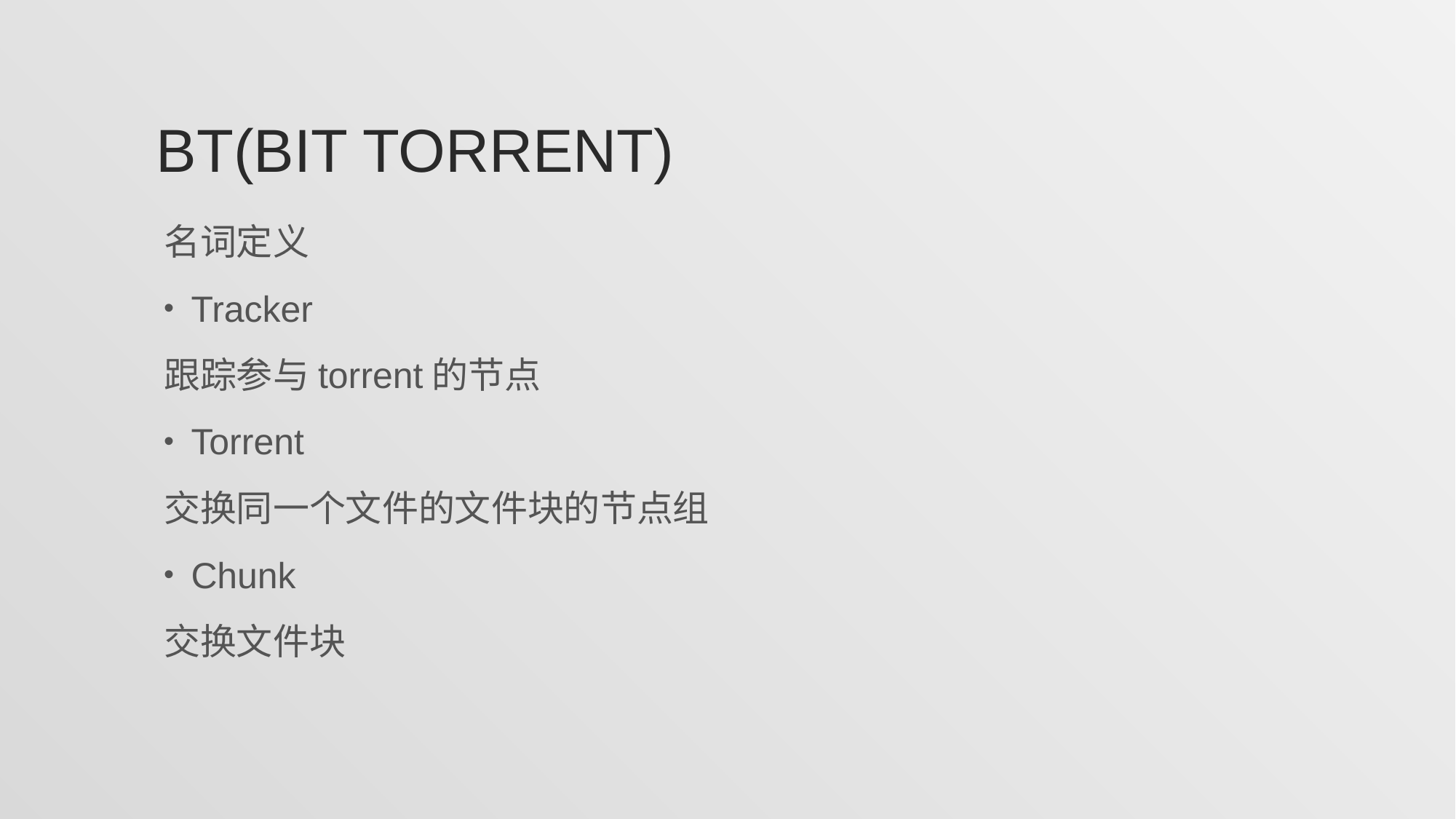

# BT(Bit torrent)
名词定义
Tracker
跟踪参与torrent的节点
Torrent
交换同一个文件的文件块的节点组
Chunk
交换文件块